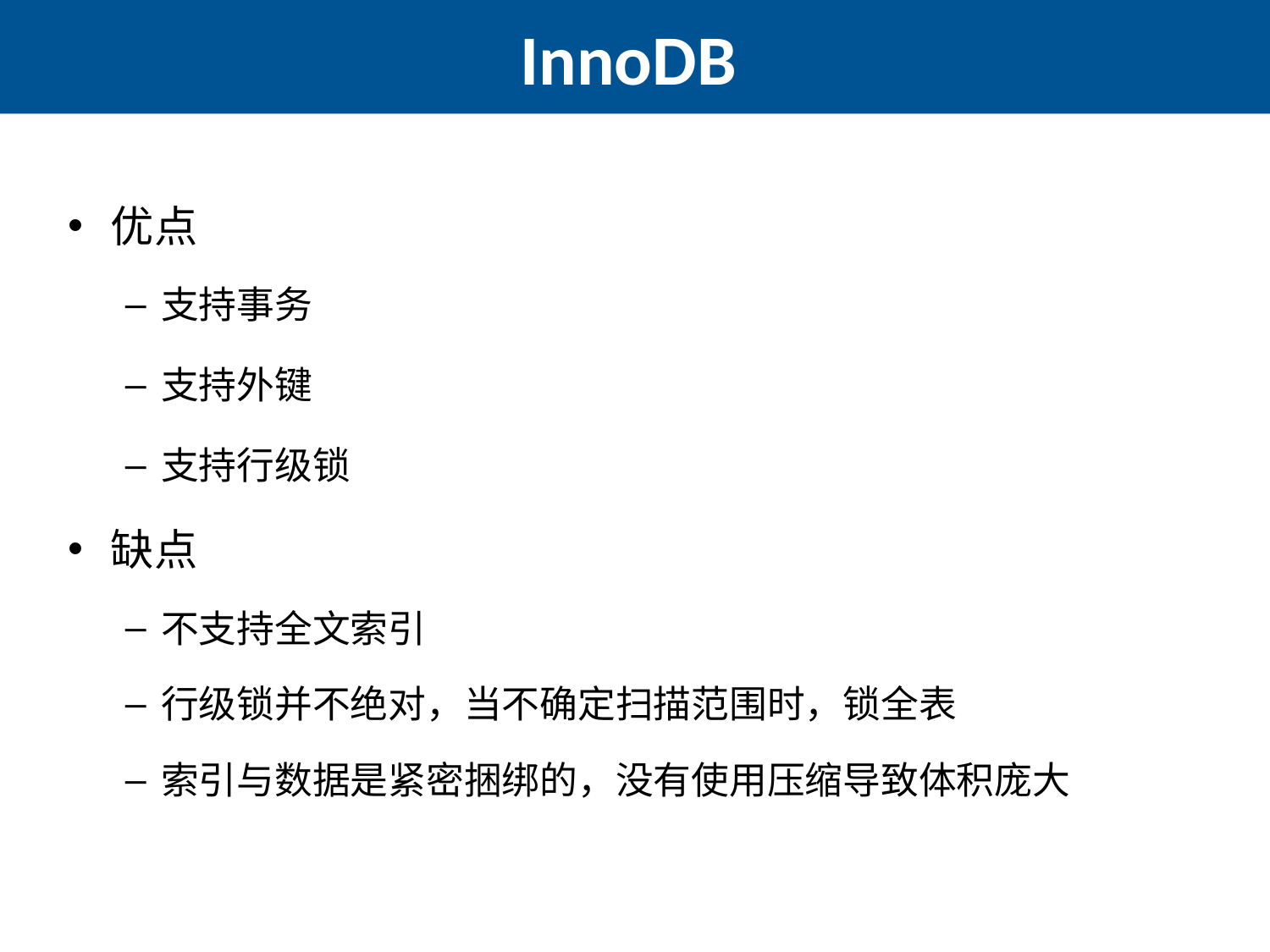

# InnoDB
优点
支持事务
支持外键
支持行级锁
缺点
不支持全文索引
行级锁并不绝对，当不确定扫描范围时，锁全表
索引与数据是紧密捆绑的，没有使用压缩导致体积庞大